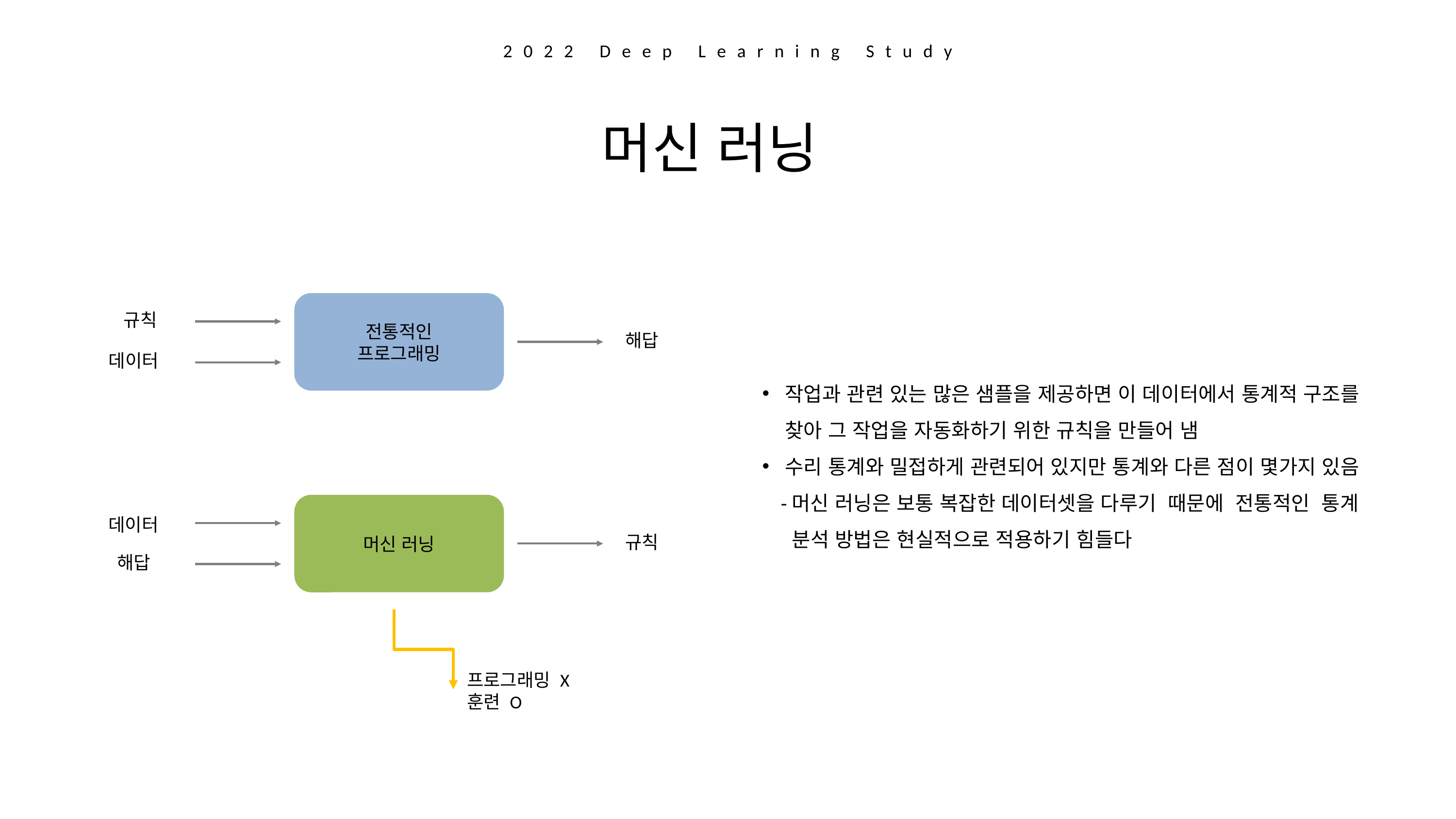

2022 Deep Learning Study
머신 러닝
전통적인
프로그래밍
규칙
해답
데이터
머신 러닝
데이터
규칙
해답
작업과 관련 있는 많은 샘플을 제공하면 이 데이터에서 통계적 구조를 찾아 그 작업을 자동화하기 위한 규칙을 만들어 냄
수리 통계와 밀접하게 관련되어 있지만 통계와 다른 점이 몇가지 있음
    -머신 러닝은 보통 복잡한 데이터셋을 다루기  때문에  전통적인  통계  ----분석 방법은 현실적으로 적용하기 힘들다
프로그래밍 X 훈련 O